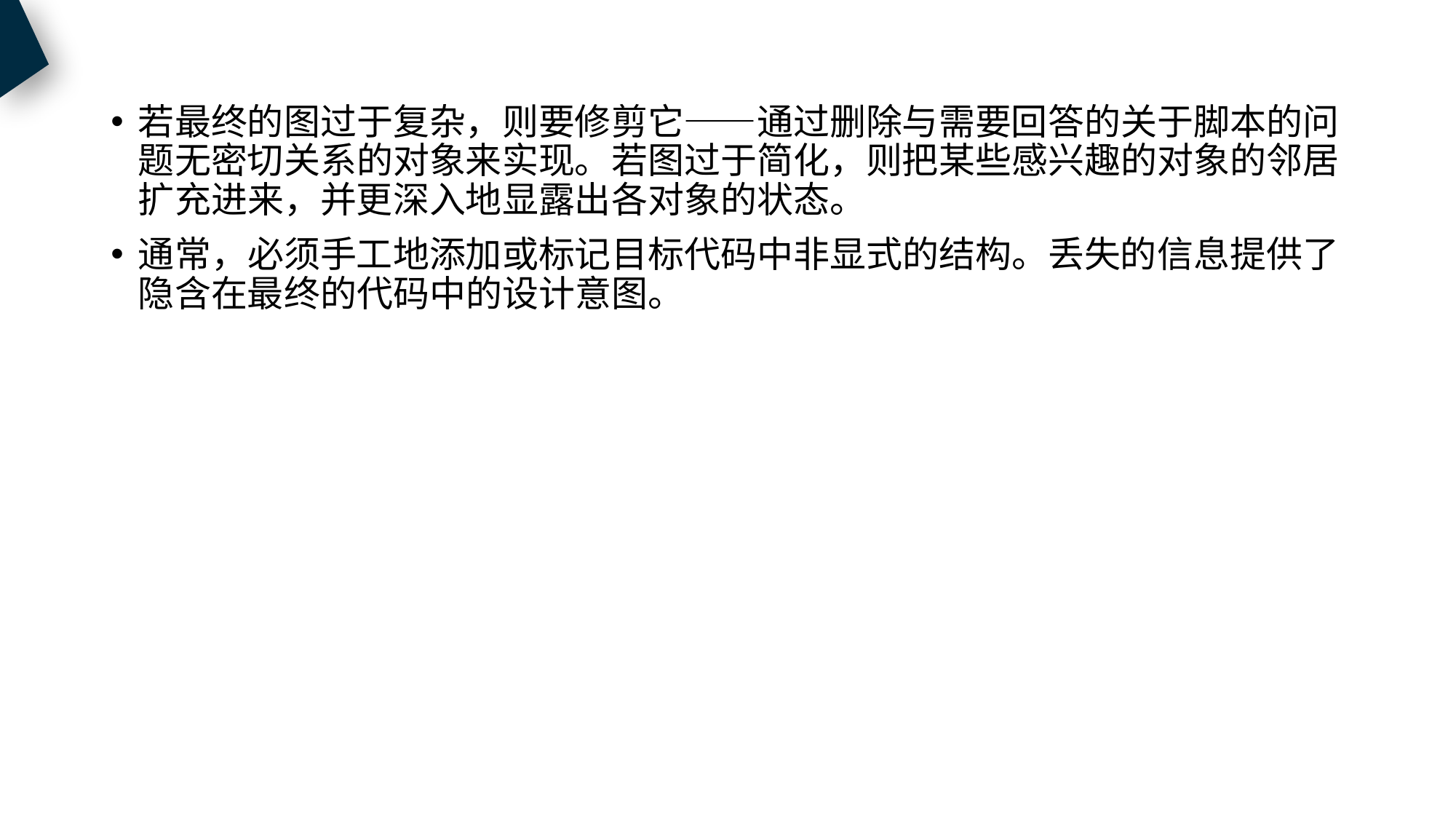

若最终的图过于复杂，则要修剪它——通过删除与需要回答的关于脚本的问题无密切关系的对象来实现。若图过于简化，则把某些感兴趣的对象的邻居扩充进来，并更深入地显露出各对象的状态。
通常，必须手工地添加或标记目标代码中非显式的结构。丢失的信息提供了隐含在最终的代码中的设计意图。